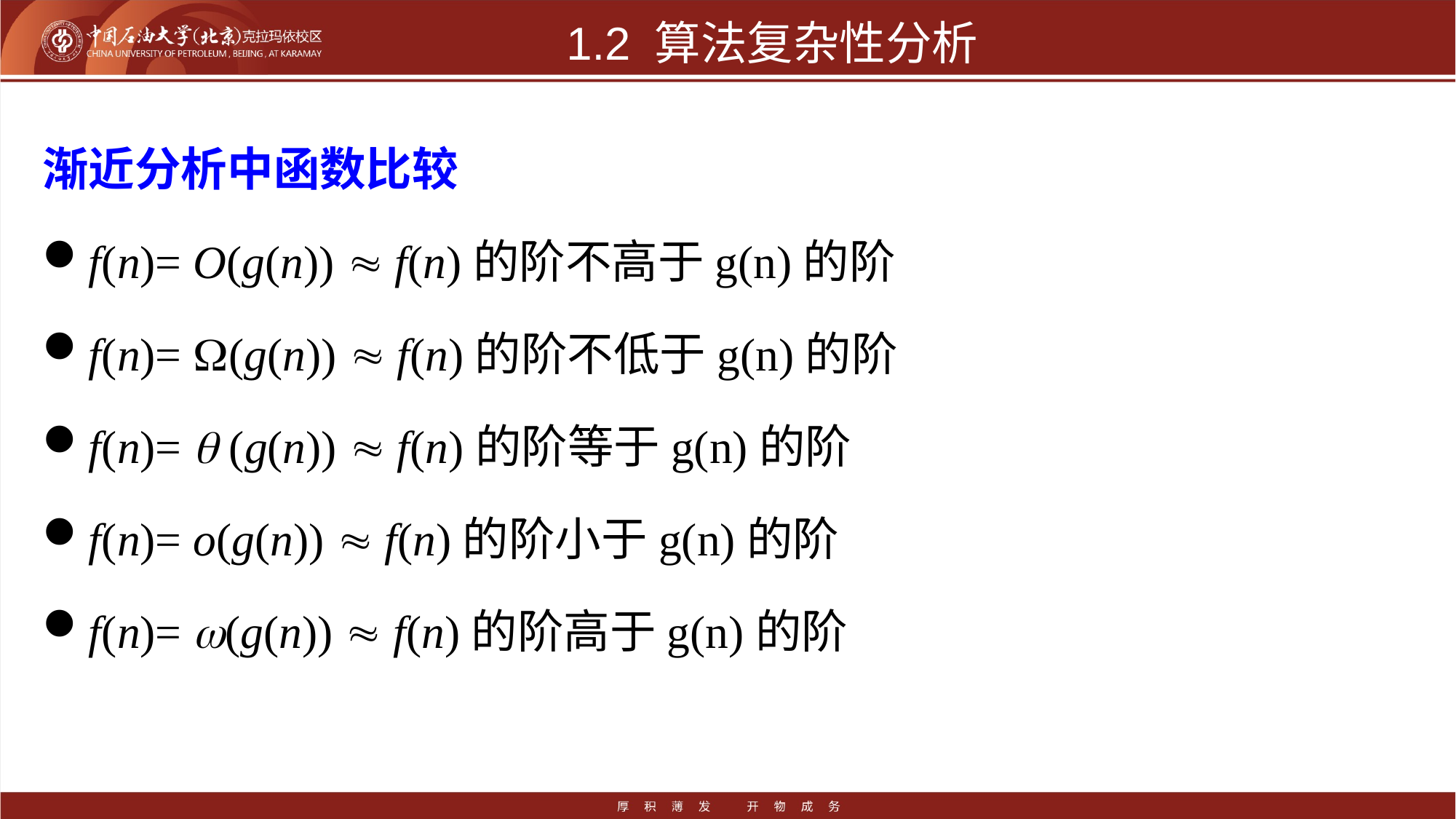

# 1.2 算法复杂性分析
渐近分析中函数比较
f(n)= O(g(n)) ≈ f(n)的阶不高于g(n)的阶
f(n)= Ω(g(n)) ≈ f(n)的阶不低于g(n)的阶
f(n)= θ (g(n)) ≈ f(n)的阶等于g(n)的阶
f(n)= o(g(n)) ≈ f(n)的阶小于g(n)的阶
f(n)= ω(g(n)) ≈ f(n)的阶高于g(n)的阶